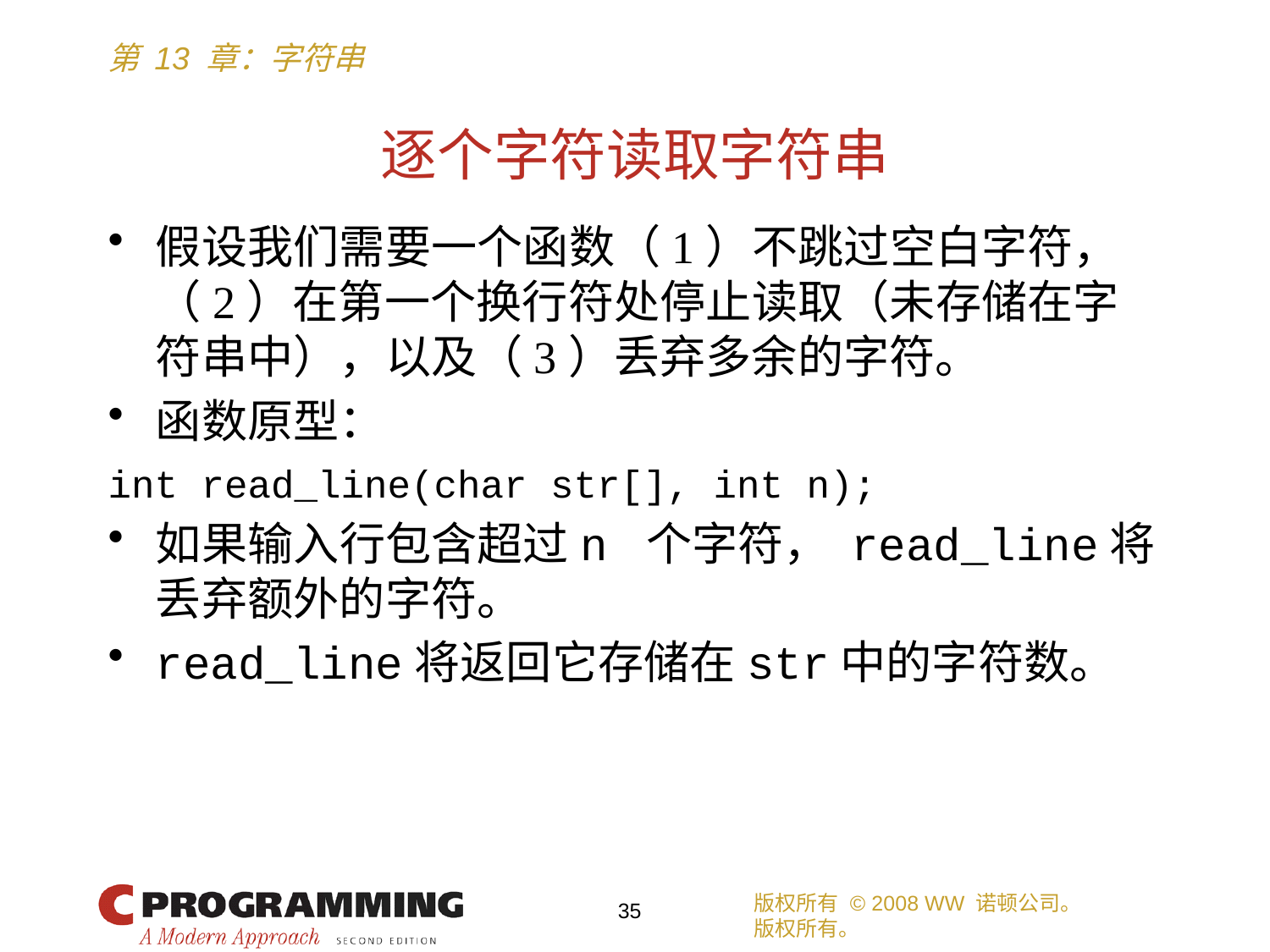

# 逐个字符读取字符串
假设我们需要一个函数（1）不跳过空白字符，（2）在第一个换行符处停止读取（未存储在字符串中），以及（3）丢弃多余的字符。
函数原型：
int read_line(char str[], int n);
如果输入行包含超过n 个字符， read_line将丢弃额外的字符。
read_line将返回它存储在str中的字符数。
版权所有 © 2008 WW 诺顿公司。
版权所有。
35